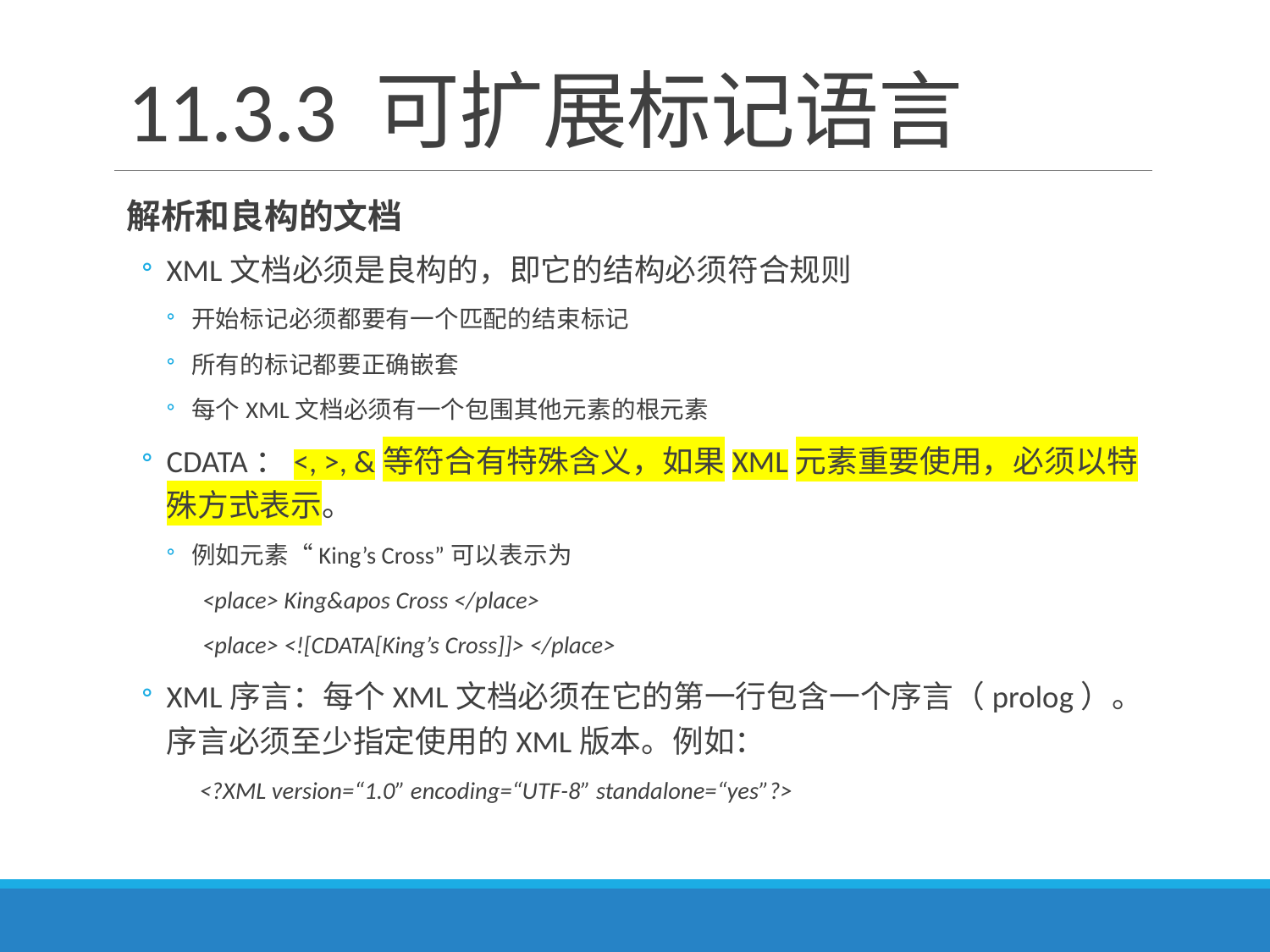

# 11.3.3 可扩展标记语言
解析和良构的文档
XML文档必须是良构的，即它的结构必须符合规则
开始标记必须都要有一个匹配的结束标记
所有的标记都要正确嵌套
每个XML文档必须有一个包围其他元素的根元素
CDATA：<, >, &等符合有特殊含义，如果XML元素重要使用，必须以特殊方式表示。
例如元素“King’s Cross”可以表示为
  <place> King&apos Cross </place>
  <place> <![CDATA[King’s Cross]]> </place>
XML序言：每个XML文档必须在它的第一行包含一个序言（prolog）。序言必须至少指定使用的XML版本。例如：
      <?XML version=“1.0” encoding=“UTF-8” standalone=“yes”?>

39